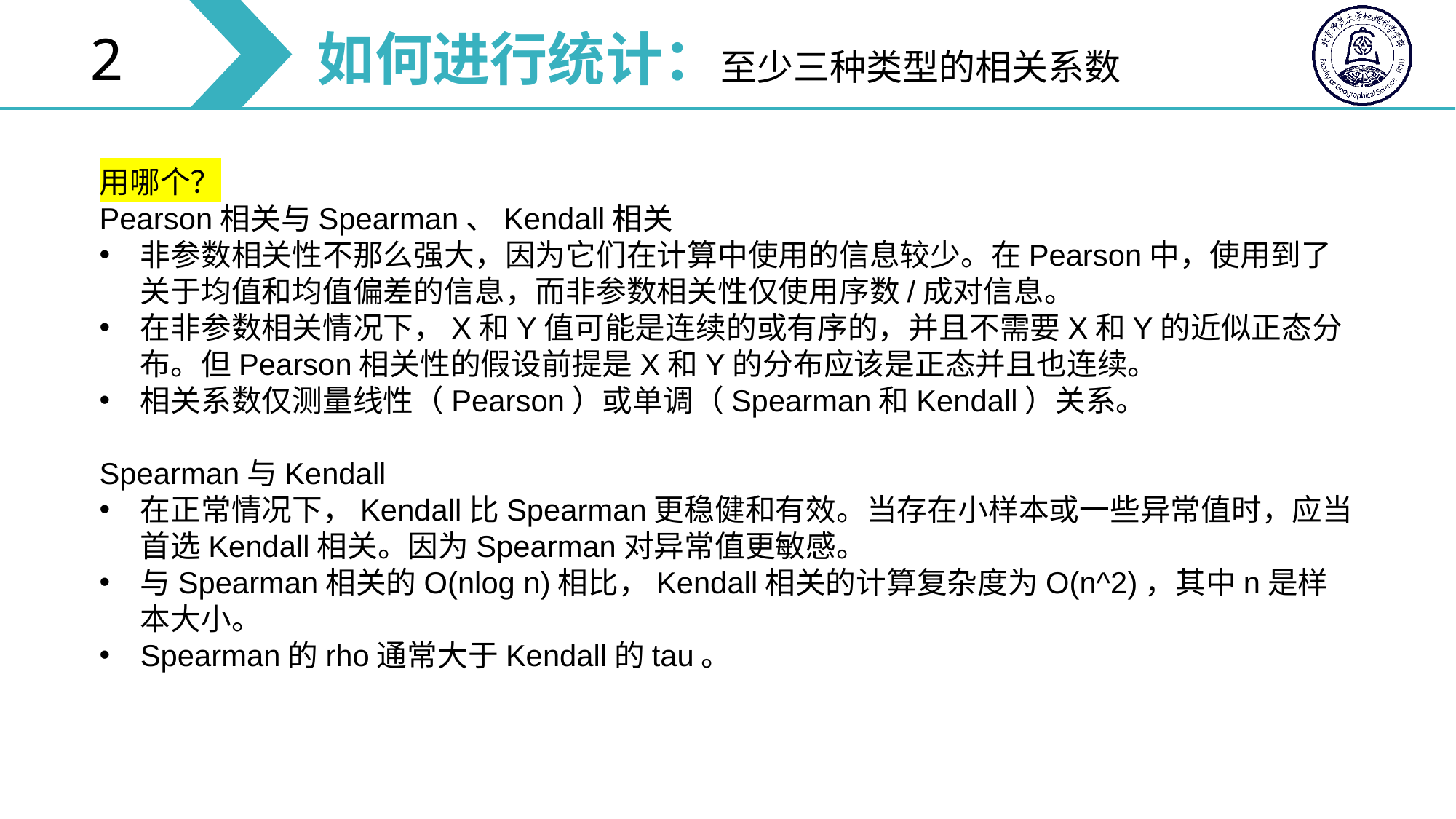

如何进行统计：至少三种类型的相关系数
2
用哪个？
Pearson相关与Spearman、Kendall相关
非参数相关性不那么强大，因为它们在计算中使用的信息较少。在Pearson中，使用到了关于均值和均值偏差的信息，而非参数相关性仅使用序数/成对信息。
在非参数相关情况下，X和Y值可能是连续的或有序的，并且不需要X和Y的近似正态分布。但Pearson相关性的假设前提是X和Y的分布应该是正态并且也连续。
相关系数仅测量线性（Pearson）或单调（Spearman和Kendall）关系。

Spearman与Kendall
在正常情况下，Kendall比Spearman更稳健和有效。当存在小样本或一些异常值时，应当首选Kendall相关。因为Spearman对异常值更敏感。
与Spearman相关的O(nlog n)相比，Kendall相关的计算复杂度为O(n^2)，其中n是样本大小。
Spearman的rho通常大于Kendall的tau。